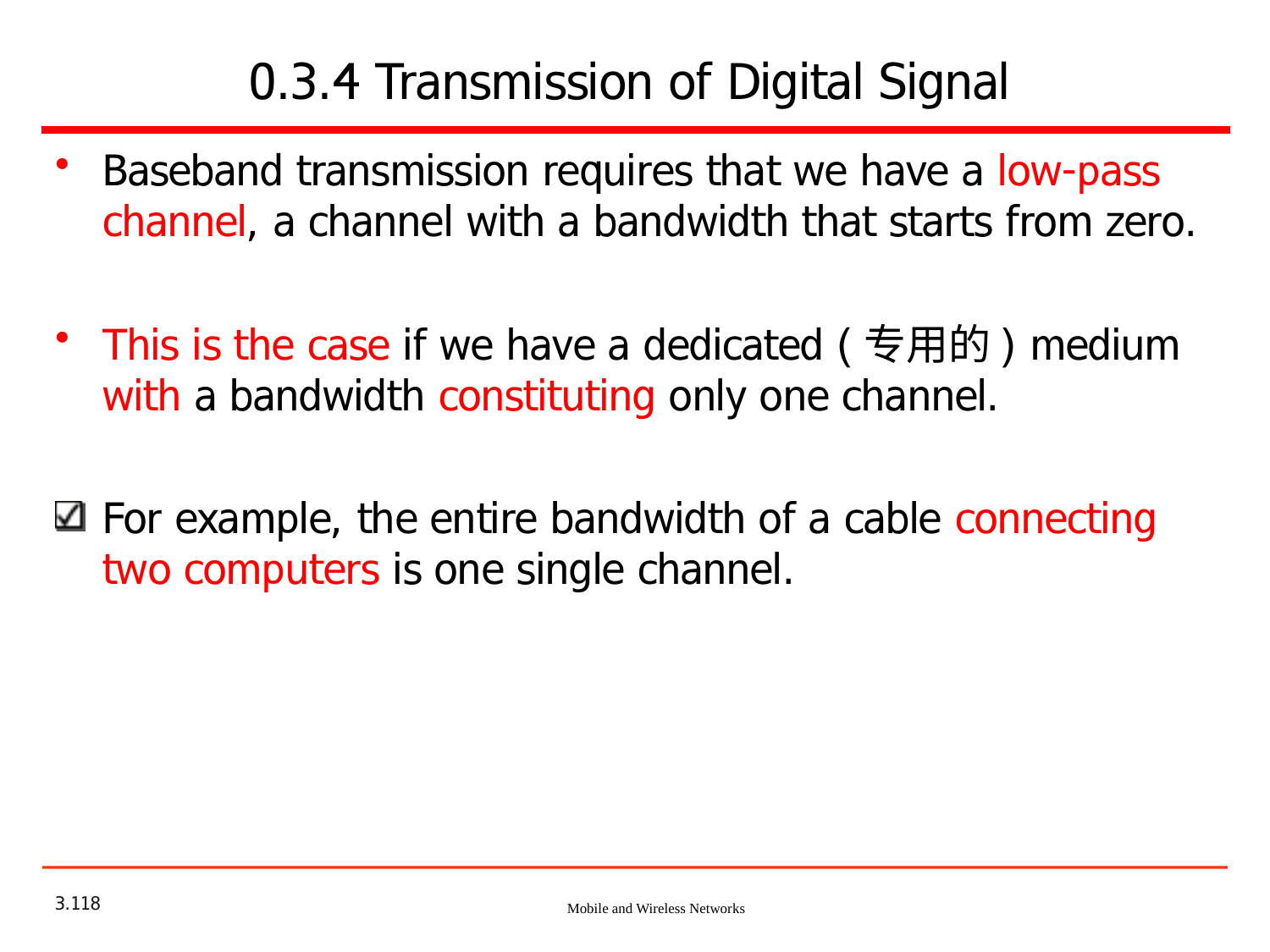

# 0.3.4 Transmission of Digital Signal

Baseband transmission requires that we have a low-pass channel, a channel with a bandwidth that starts from zero.

This is the case if we have a dedicated (专用的) medium with a bandwidth constituting only one channel.

For example, the entire bandwidth of a cable connecting two computers is one single channel.
3.118
Mobile and Wireless Networks